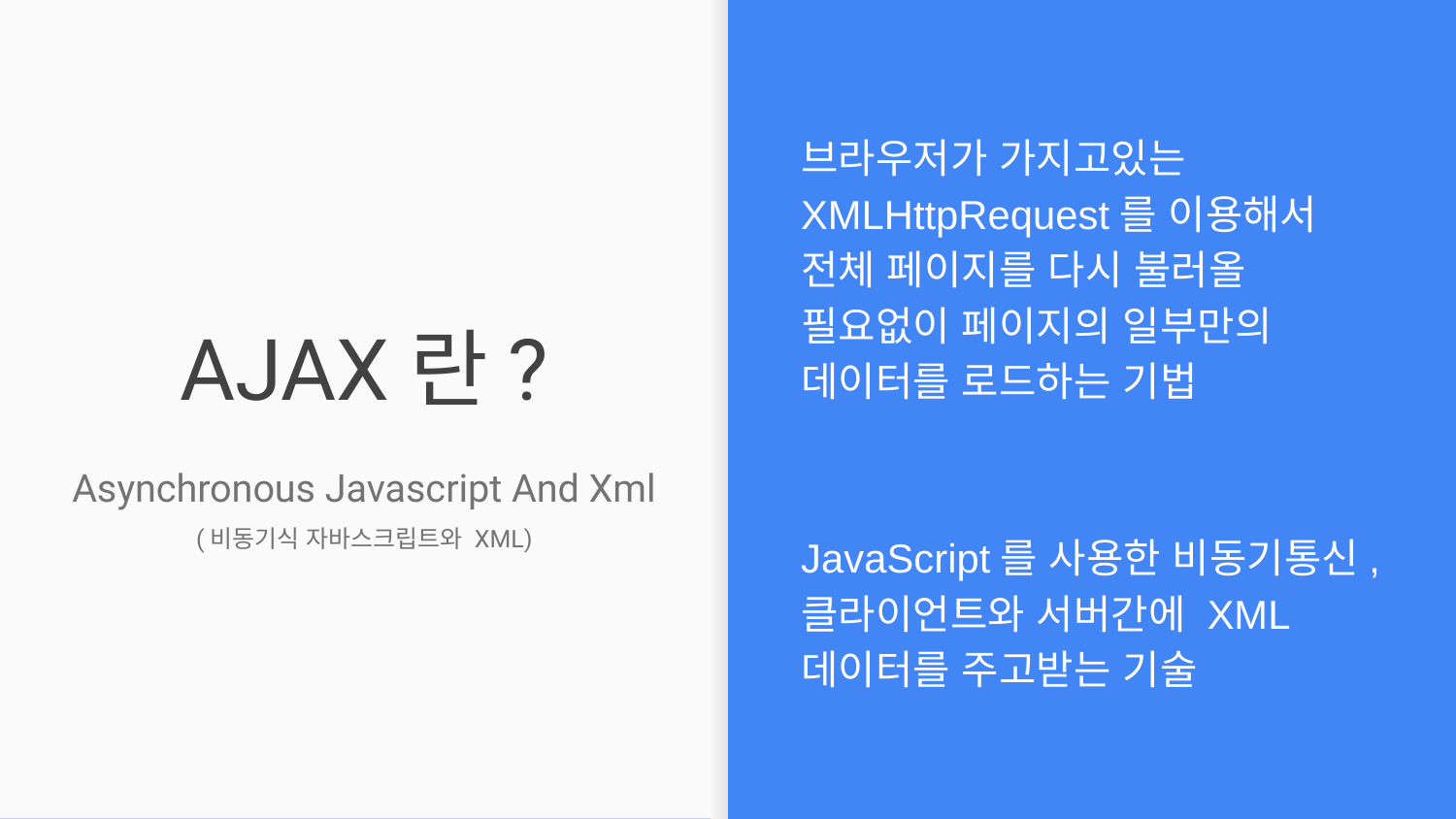

브라우저가 가지고있는 XMLHttpRequest를 이용해서 전체 페이지를 다시 불러올 필요없이 페이지의 일부만의 데이터를 로드하는 기법

JavaScript를 사용한 비동기통신, 클라이언트와 서버간에 XML데이터를 주고받는 기술
# AJAX란?
Asynchronous Javascript And Xml
(비동기식 자바스크립트와 XML)